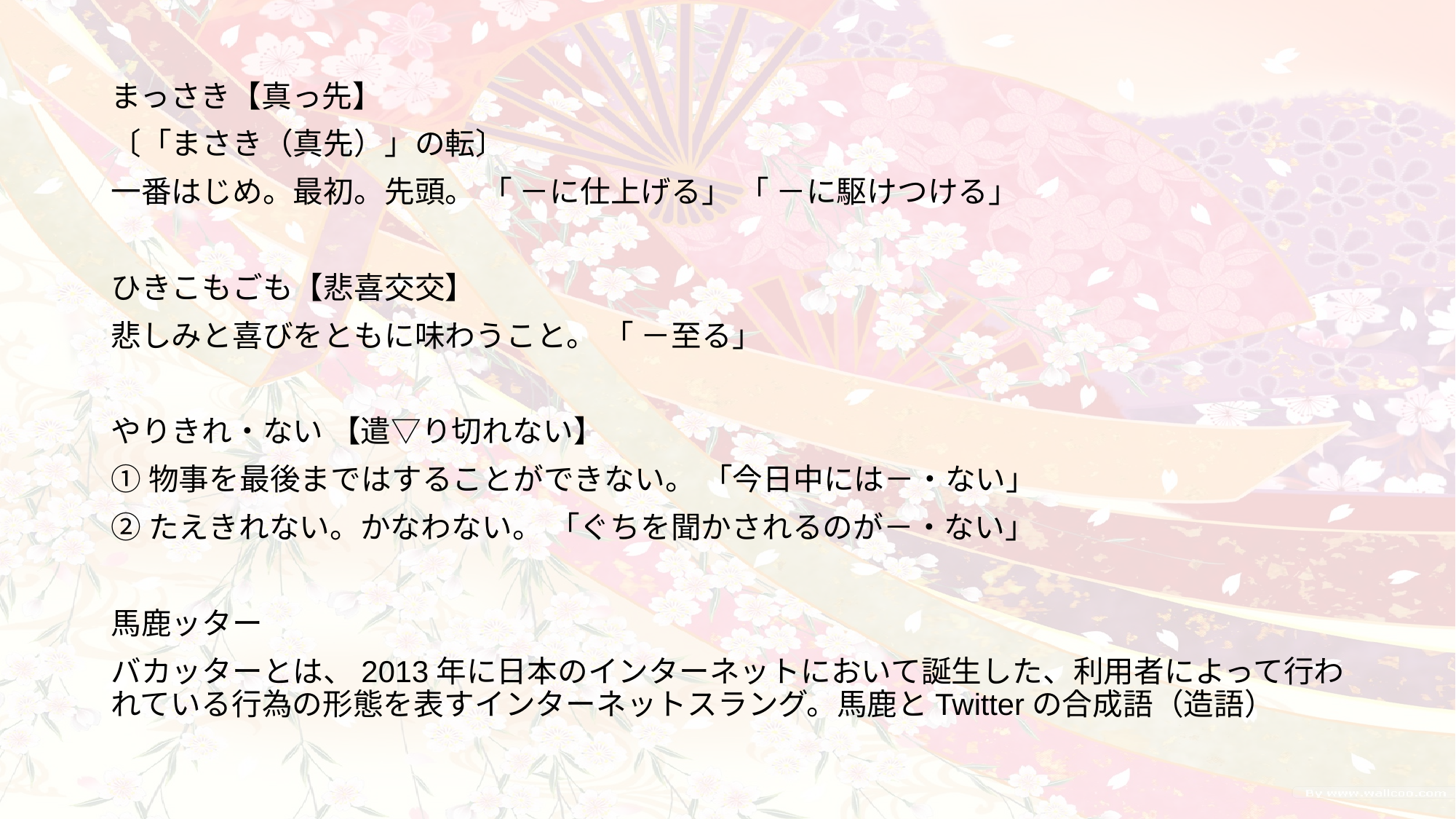

まっさき【真っ先】
〔「まさき（真先）」の転〕
一番はじめ。最初。先頭。 「 －に仕上げる」 「 －に駆けつける」

ひきこもごも【悲喜交交】
悲しみと喜びをともに味わうこと。 「 －至る」

やりきれ・ない 【遣▽り切れない】
①物事を最後まではすることができない。 「今日中には－・ない」
②たえきれない。かなわない。 「ぐちを聞かされるのが－・ない」

馬鹿ッター
バカッターとは、2013年に日本のインターネットにおいて誕生した、利用者によって行われている行為の形態を表すインターネットスラング。馬鹿とTwitterの合成語（造語）